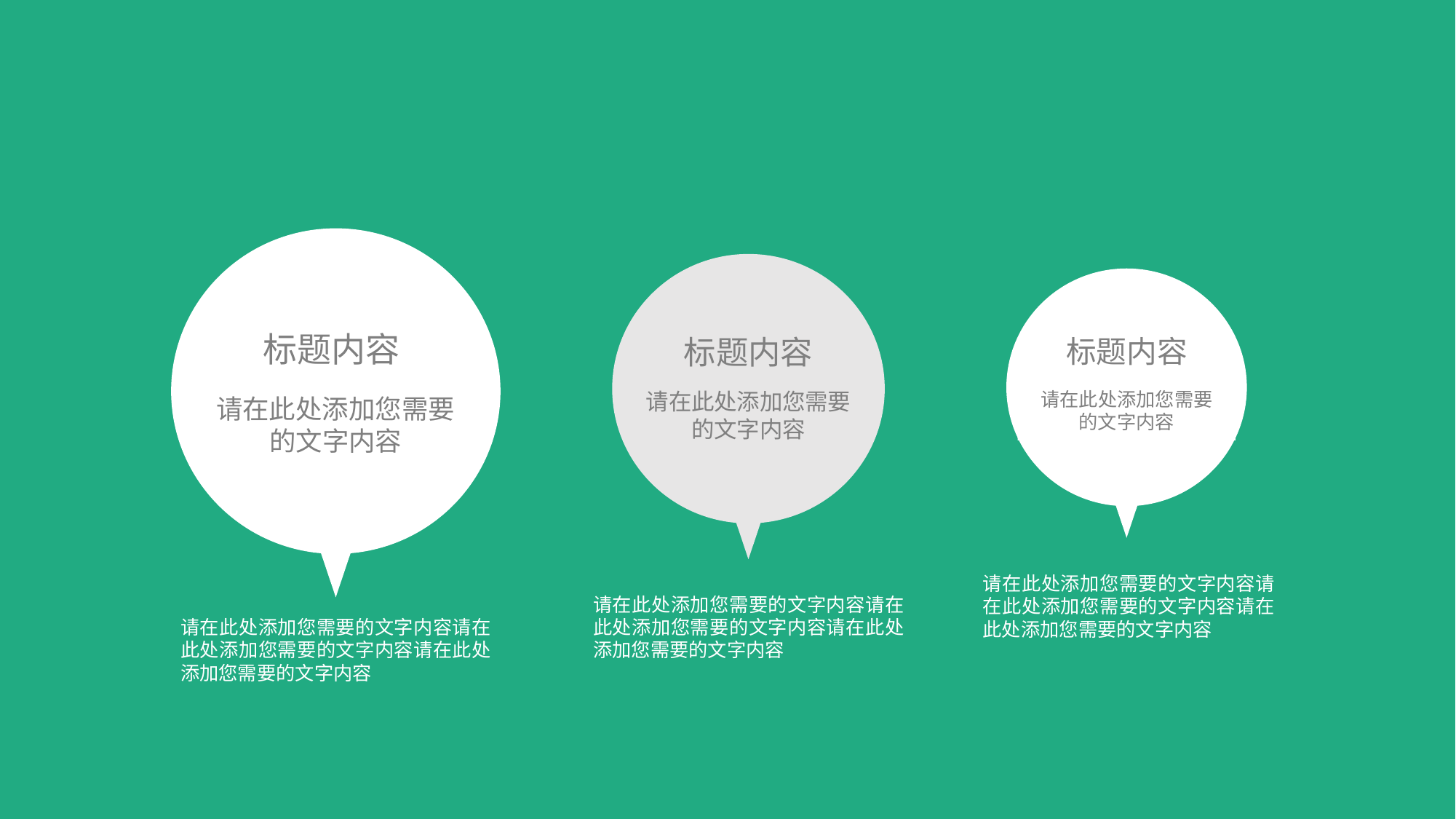

标题内容
请在此处添加您需要的文字内容

标题内容
请在此处添加您需要的文字内容

标题内容
请在此处添加您需要的文字内容
请在此处添加您需要的文字内容请在此处添加您需要的文字内容请在此处添加您需要的文字内容
请在此处添加您需要的文字内容请在此处添加您需要的文字内容请在此处添加您需要的文字内容
请在此处添加您需要的文字内容请在此处添加您需要的文字内容请在此处添加您需要的文字内容